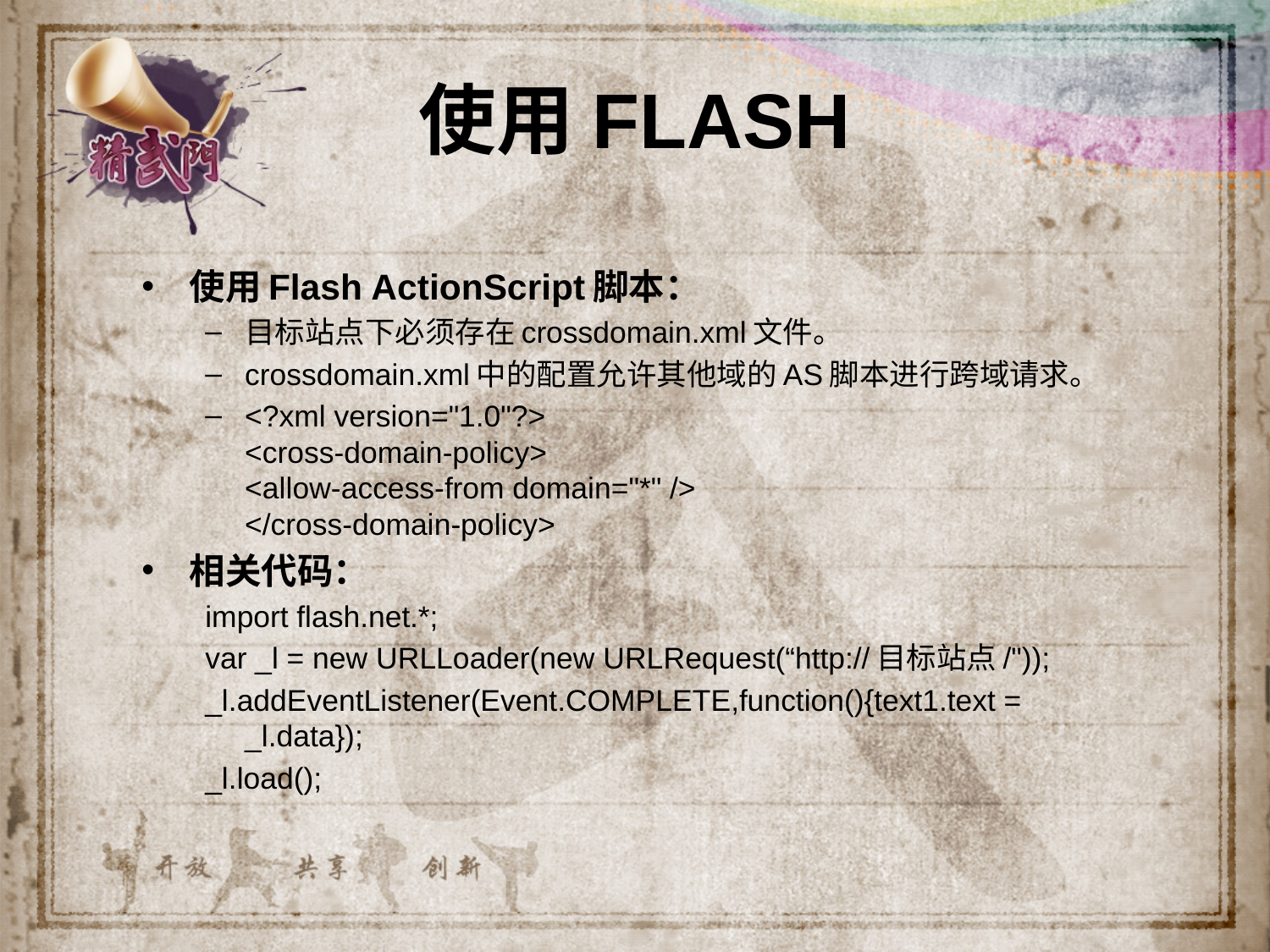

# 使用Flash
使用Flash ActionScript脚本：
目标站点下必须存在crossdomain.xml文件。
crossdomain.xml中的配置允许其他域的AS脚本进行跨域请求。
<?xml version="1.0"?>
<cross-domain-policy>
<allow-access-from domain="*" />
</cross-domain-policy>
相关代码：
import flash.net.*;
var _l = new URLLoader(new URLRequest(“http://目标站点/"));
_l.addEventListener(Event.COMPLETE,function(){text1.text = _l.data});
_l.load();